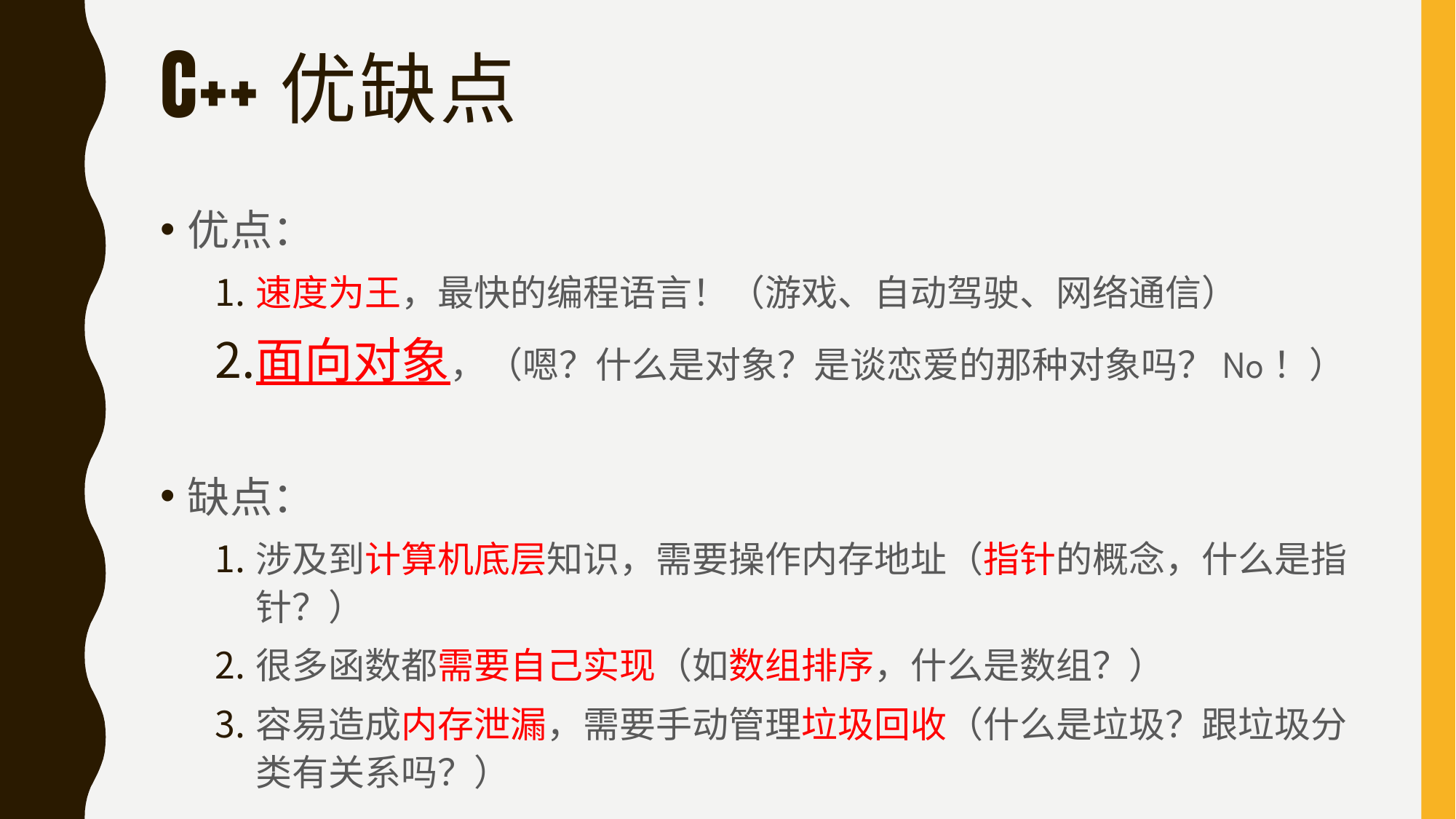

# C++优缺点
优点：
速度为王，最快的编程语言！（游戏、自动驾驶、网络通信）
面向对象，（嗯？什么是对象？是谈恋爱的那种对象吗？No！）

缺点：
涉及到计算机底层知识，需要操作内存地址（指针的概念，什么是指针？）
很多函数都需要自己实现（如数组排序，什么是数组？）
容易造成内存泄漏，需要手动管理垃圾回收（什么是垃圾？跟垃圾分类有关系吗？）